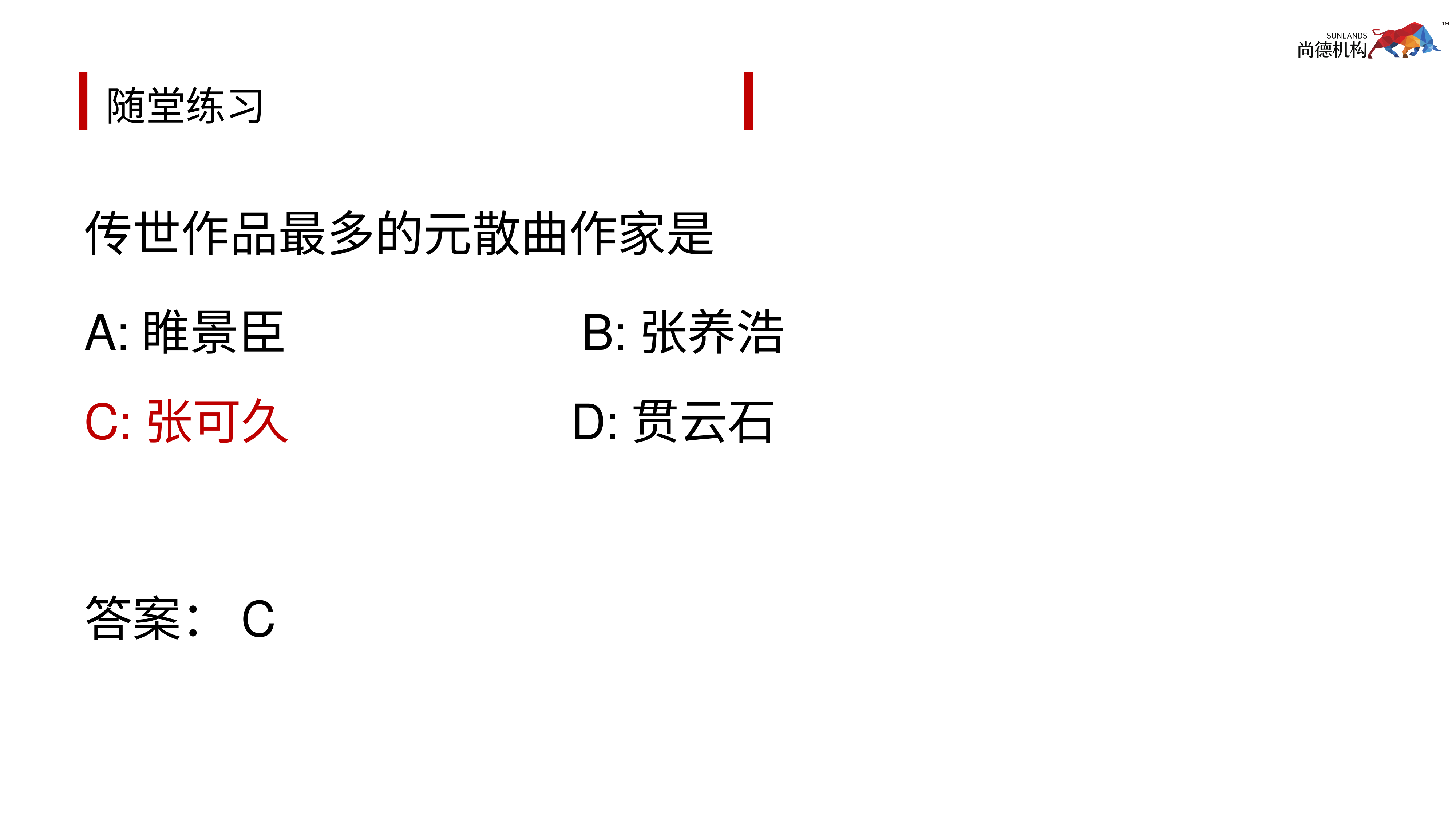

# 随堂练习
传世作品最多的元散曲作家是
A:睢景臣                     B:张养浩
C:张可久                    D:贯云石

答案：C